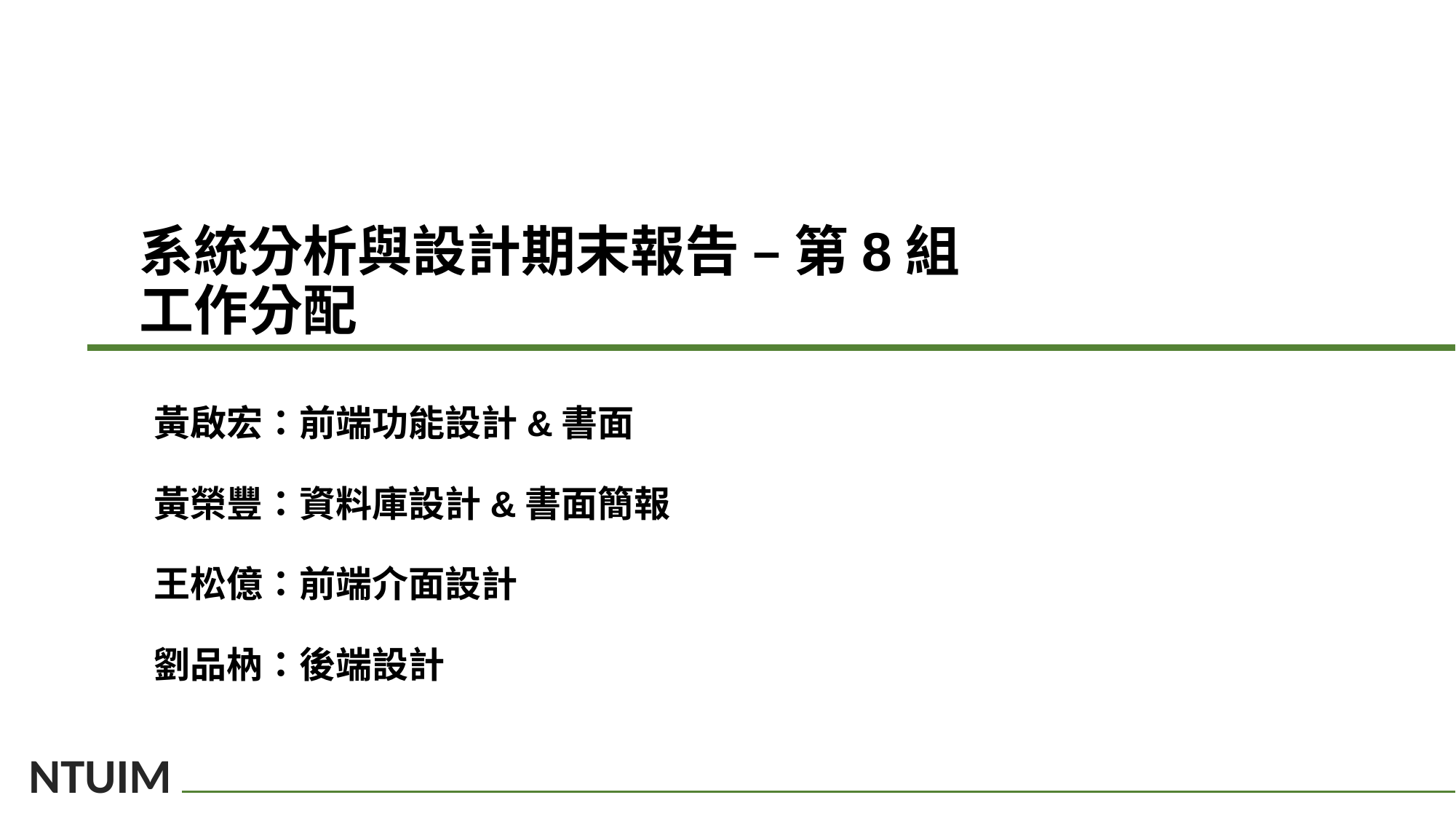

# 系統分析與設計期末報告 – 第8組 工作分配
黃啟宏：前端功能設計&書面
黃榮豐：資料庫設計&書面簡報
王松億：前端介面設計
劉品枘：後端設計